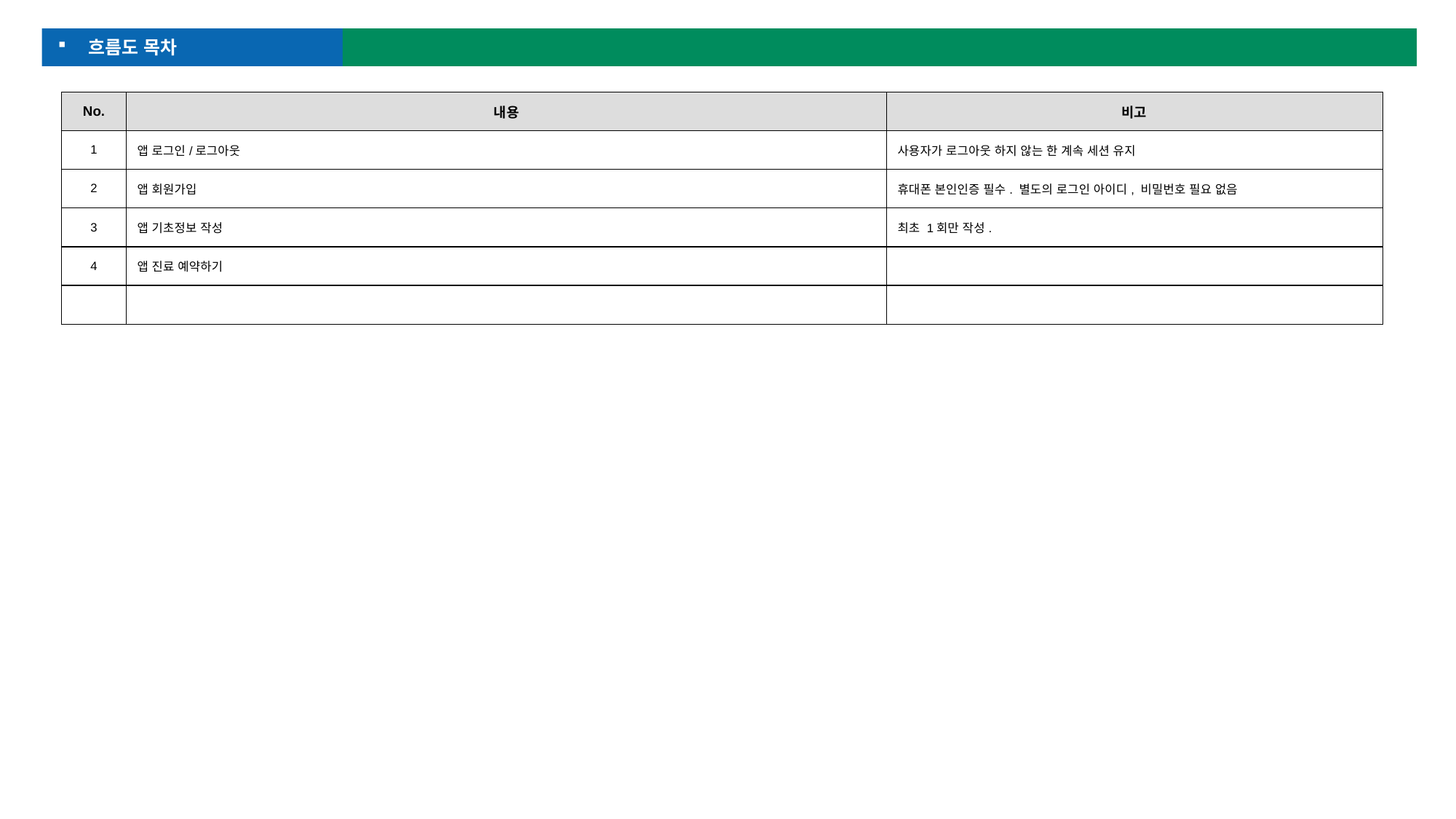

흐름도 목차
| No. | 내용 | 비고 |
| --- | --- | --- |
| 1 | 앱 로그인/로그아웃 | 사용자가 로그아웃 하지 않는 한 계속 세션 유지 |
| 2 | 앱 회원가입 | 휴대폰 본인인증 필수. 별도의 로그인 아이디, 비밀번호 필요 없음 |
| 3 | 앱 기초정보 작성 | 최초 1회만 작성. |
| 4 | 앱 진료 예약하기 |  |
|  |  |  |